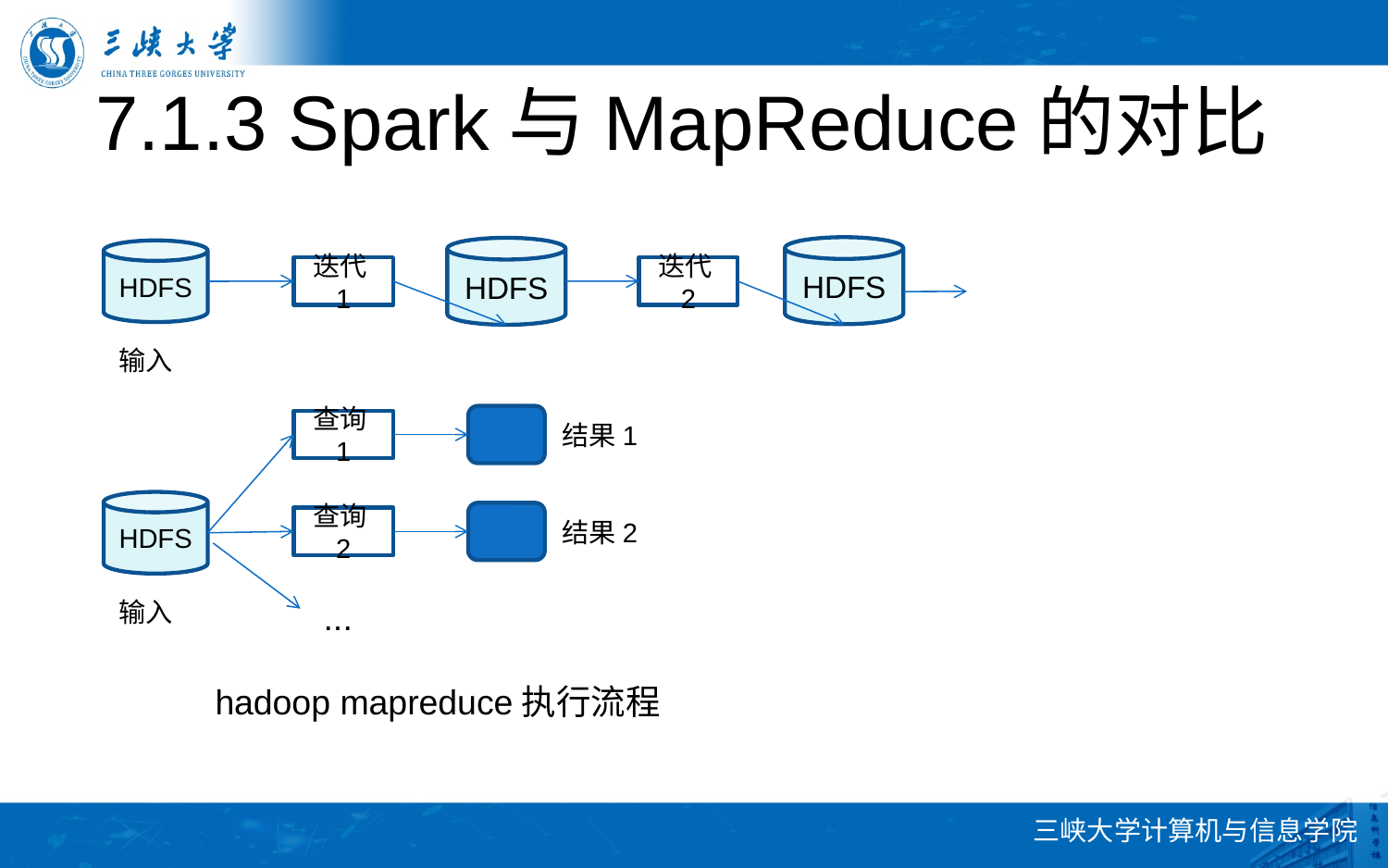

7.1.3 Spark与MapReduce的对比
HDFS
HDFS
HDFS
迭代1
迭代2
输入

查询1
结果1
HDFS

查询2
结果2
输入
...
hadoop mapreduce执行流程